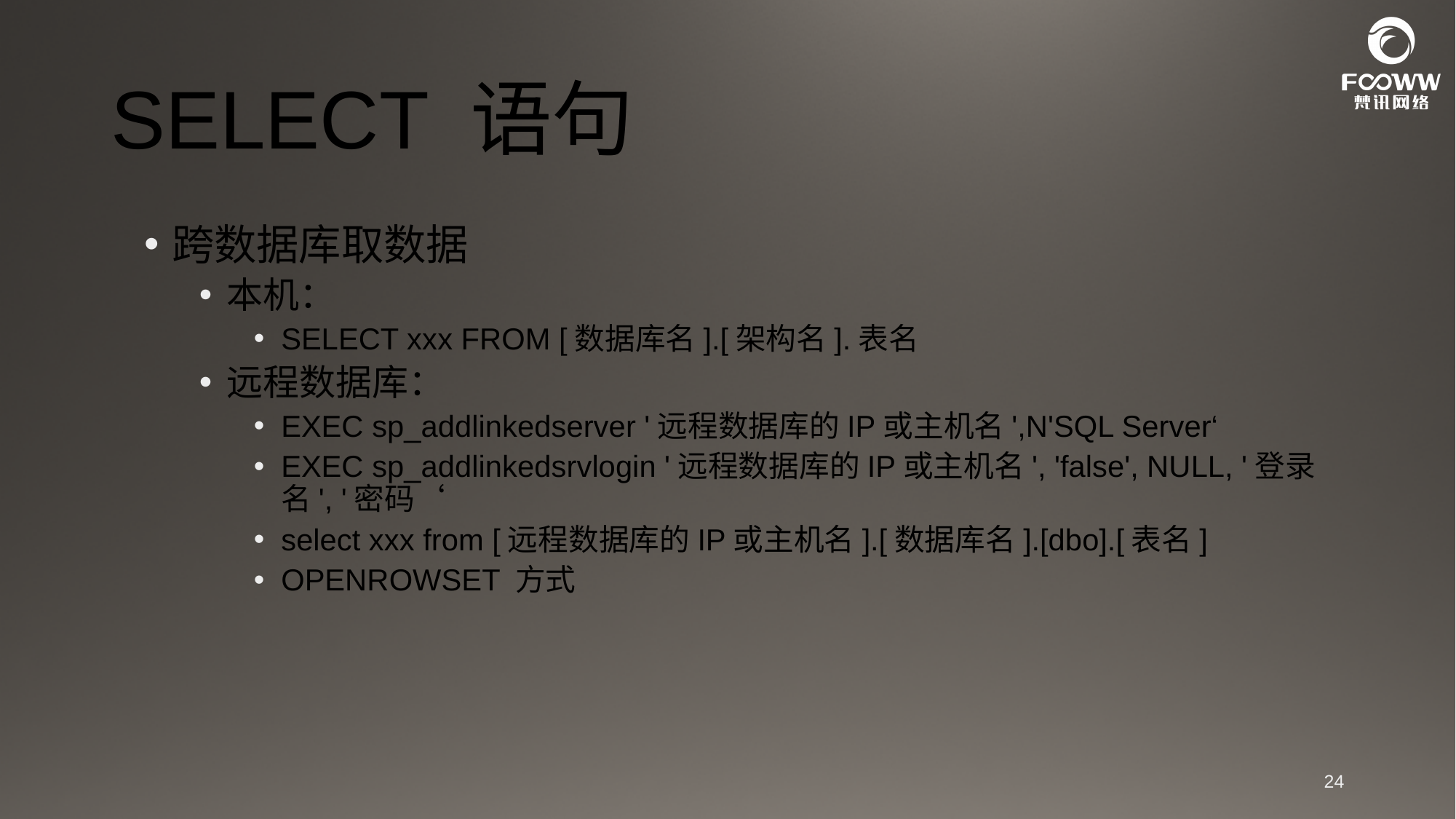

# SELECT 语句
跨数据库取数据
本机：
SELECT xxx FROM [数据库名].[架构名].表名
远程数据库：
EXEC sp_addlinkedserver '远程数据库的IP或主机名',N'SQL Server‘
EXEC sp_addlinkedsrvlogin '远程数据库的IP或主机名', 'false', NULL, '登录名', '密码‘
select xxx from [远程数据库的IP或主机名].[数据库名].[dbo].[表名]
OPENROWSET 方式
24